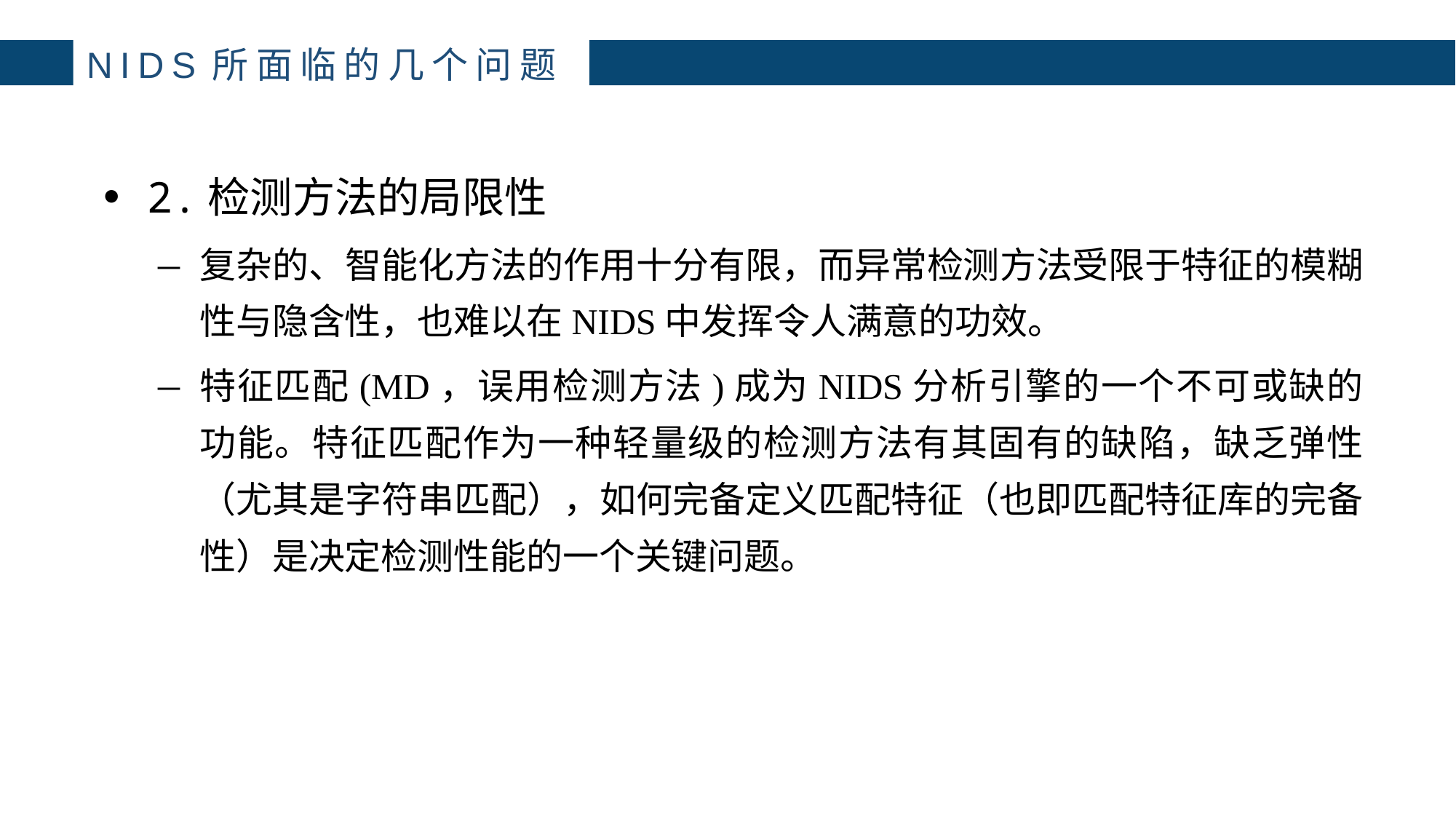

# NIDS所面临的几个问题
2.检测方法的局限性
复杂的、智能化方法的作用十分有限，而异常检测方法受限于特征的模糊性与隐含性，也难以在NIDS中发挥令人满意的功效。
特征匹配(MD，误用检测方法)成为NIDS分析引擎的一个不可或缺的功能。特征匹配作为一种轻量级的检测方法有其固有的缺陷，缺乏弹性（尤其是字符串匹配），如何完备定义匹配特征（也即匹配特征库的完备性）是决定检测性能的一个关键问题。